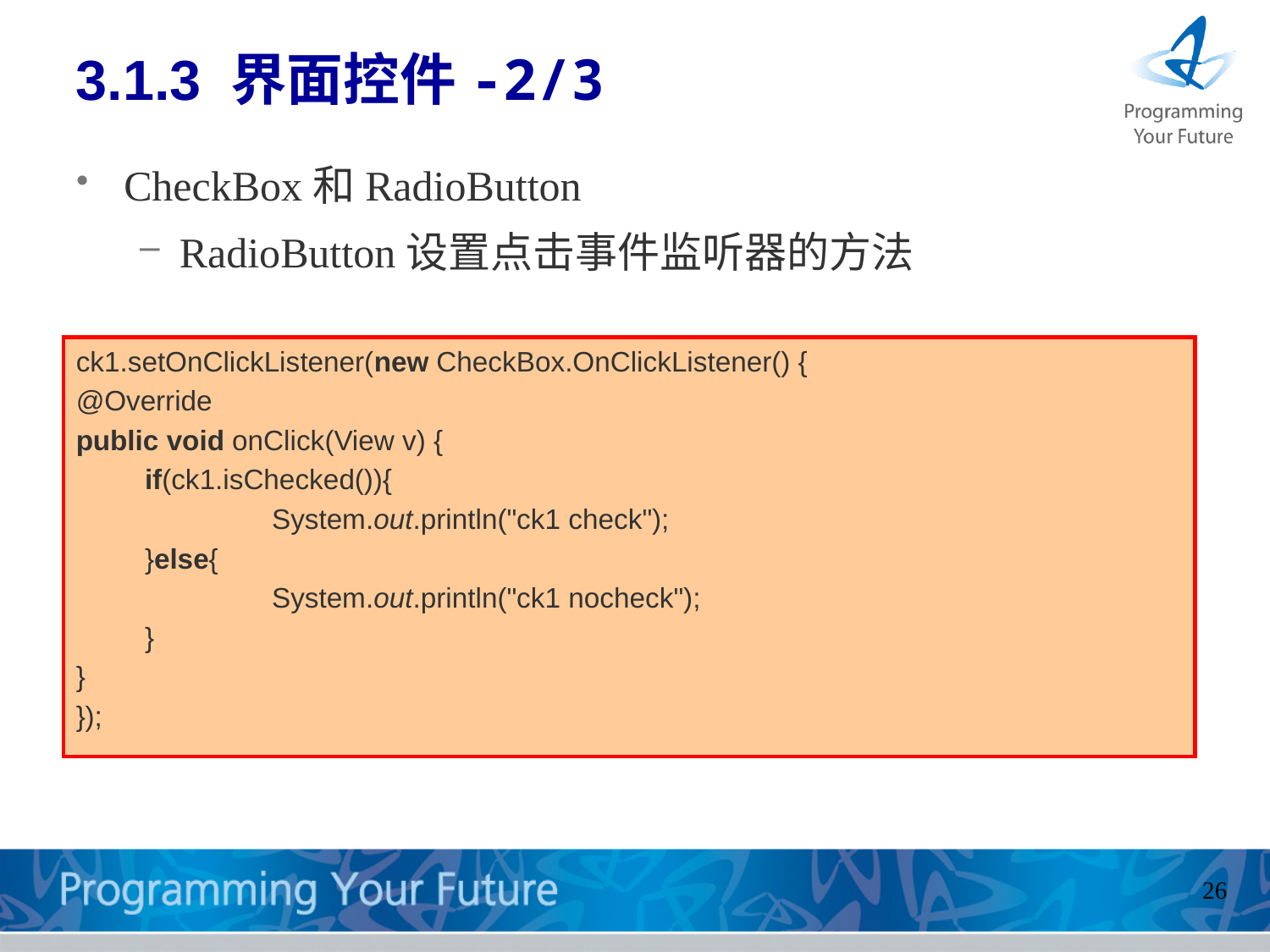

3.1.3 界面控件-2/3
CheckBox和RadioButton
RadioButton设置点击事件监听器的方法

ck1.setOnClickListener(new CheckBox.OnClickListener() {
@Override
public void onClick(View v) {
	if(ck1.isChecked()){
		System.out.println("ck1 check");
	}else{
		System.out.println("ck1 nocheck");
	}
}
});